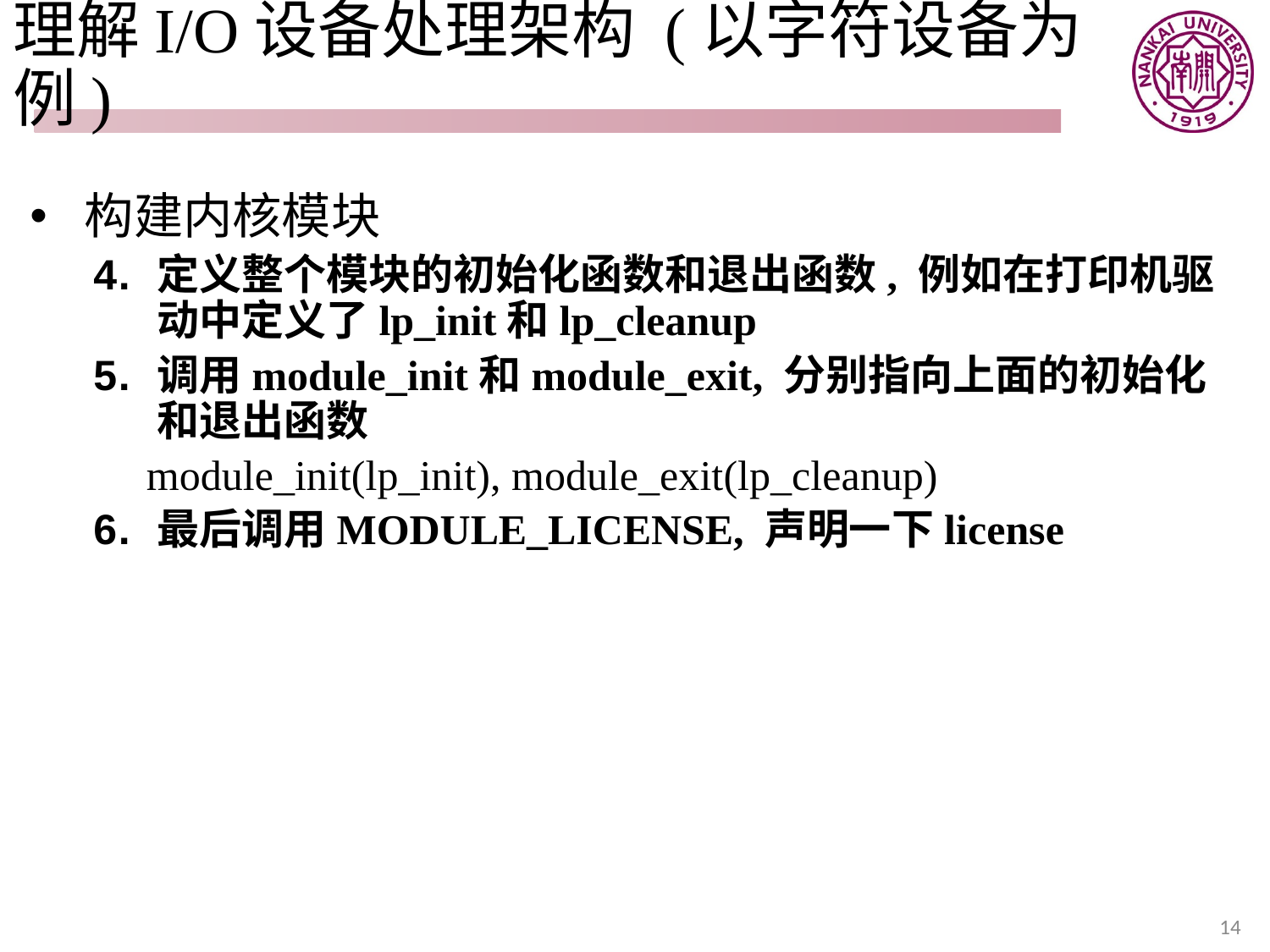

# 理解I/O设备处理架构 (以字符设备为例)
 构建内核模块
定义整个模块的初始化函数和退出函数, 例如在打印机驱动中定义了lp_init和lp_cleanup
调用module_init和module_exit, 分别指向上面的初始化和退出函数
     module_init(lp_init), module_exit(lp_cleanup)
最后调用MODULE_LICENSE, 声明一下license

14